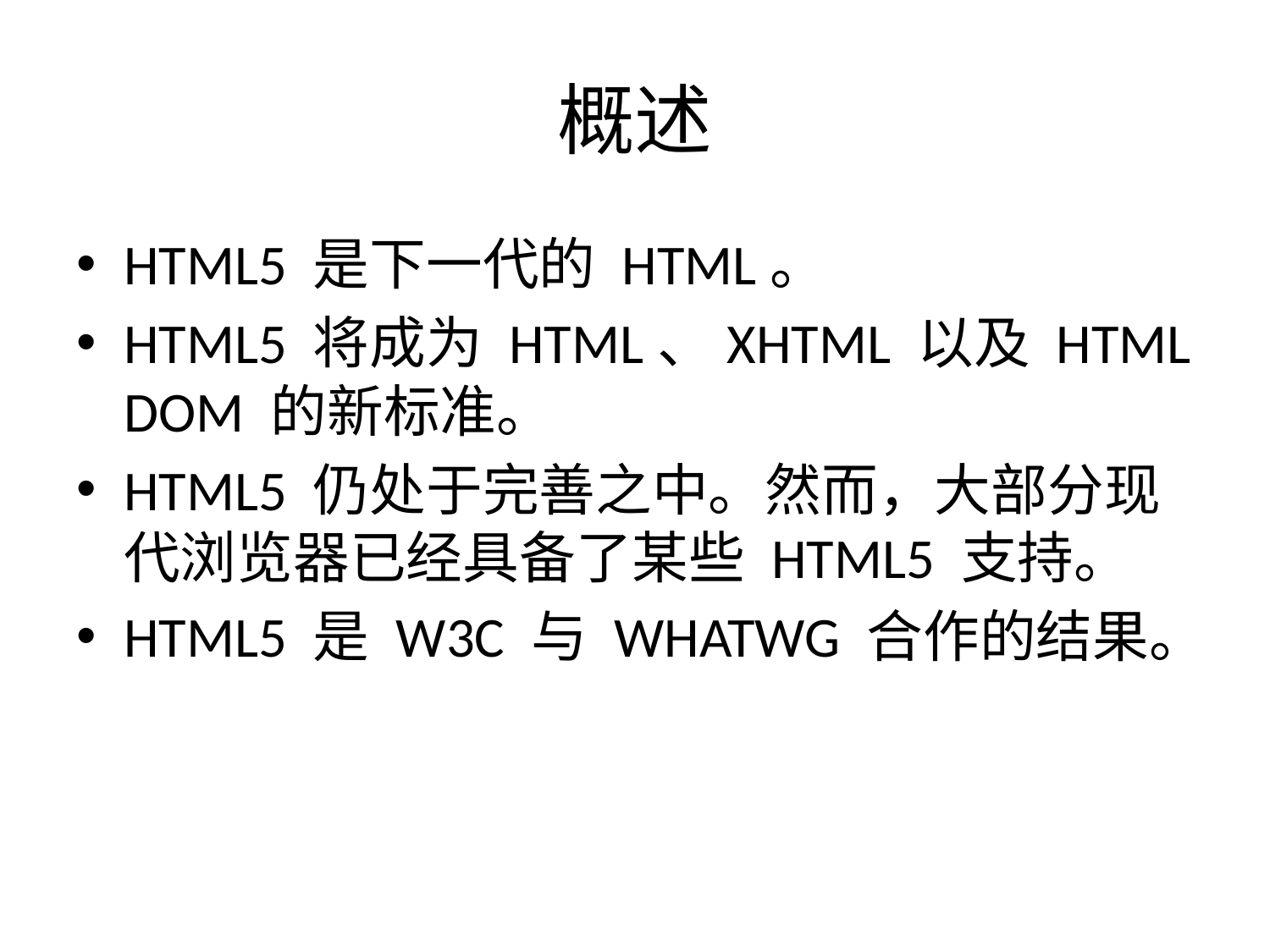

# 概述
HTML5 是下一代的 HTML。
HTML5 将成为 HTML、XHTML 以及 HTML DOM 的新标准。
HTML5 仍处于完善之中。然而，大部分现代浏览器已经具备了某些 HTML5 支持。
HTML5 是 W3C 与 WHATWG 合作的结果。